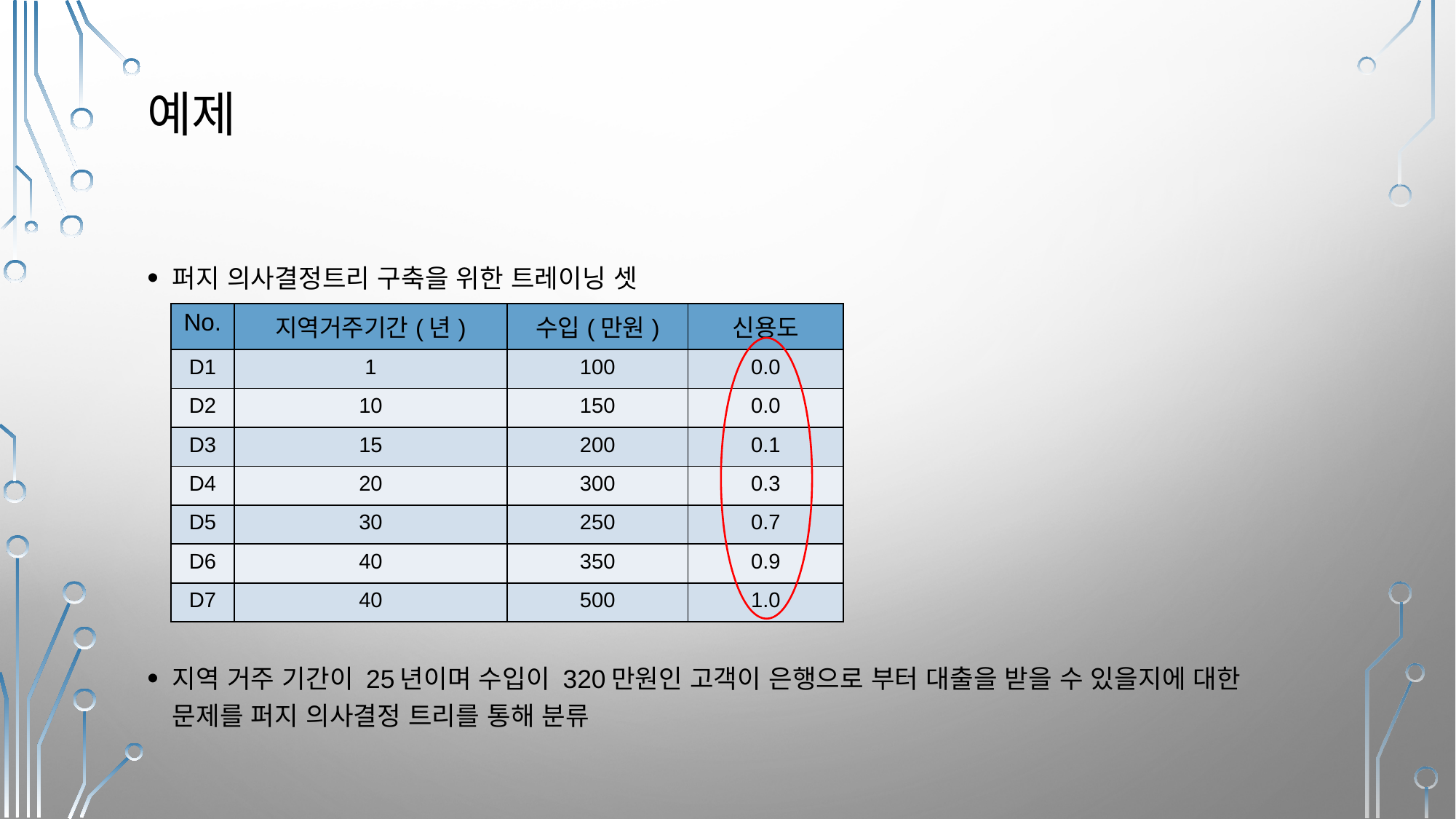

# 예제
퍼지 의사결정트리 구축을 위한 트레이닝 셋

지역 거주 기간이 25년이며 수입이 320만원인 고객이 은행으로 부터 대출을 받을 수 있을지에 대한 문제를 퍼지 의사결정 트리를 통해 분류
| No. | 지역거주기간(년) | 수입(만원) | 신용도 |
| --- | --- | --- | --- |
| D1 | 1 | 100 | 0.0 |
| D2 | 10 | 150 | 0.0 |
| D3 | 15 | 200 | 0.1 |
| D4 | 20 | 300 | 0.3 |
| D5 | 30 | 250 | 0.7 |
| D6 | 40 | 350 | 0.9 |
| D7 | 40 | 500 | 1.0 |